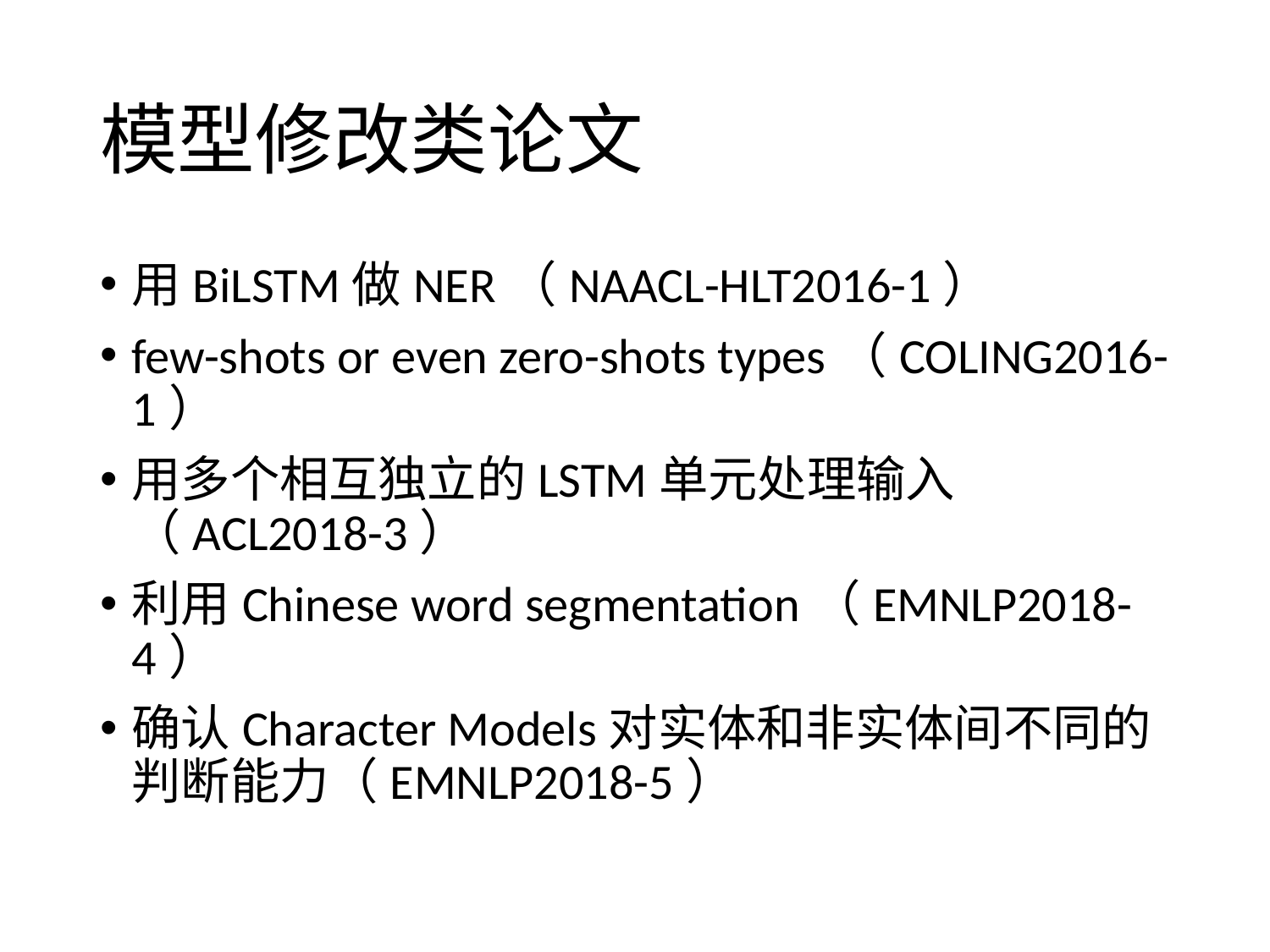

# 模型修改类论文
用BiLSTM做NER（NAACL-HLT2016-1）
few-shots or even zero-shots types（COLING2016-1）
用多个相互独立的LSTM单元处理输入（ACL2018-3）
利用Chinese word segmentation（EMNLP2018-4）
确认Character Models对实体和非实体间不同的判断能力（EMNLP2018-5）